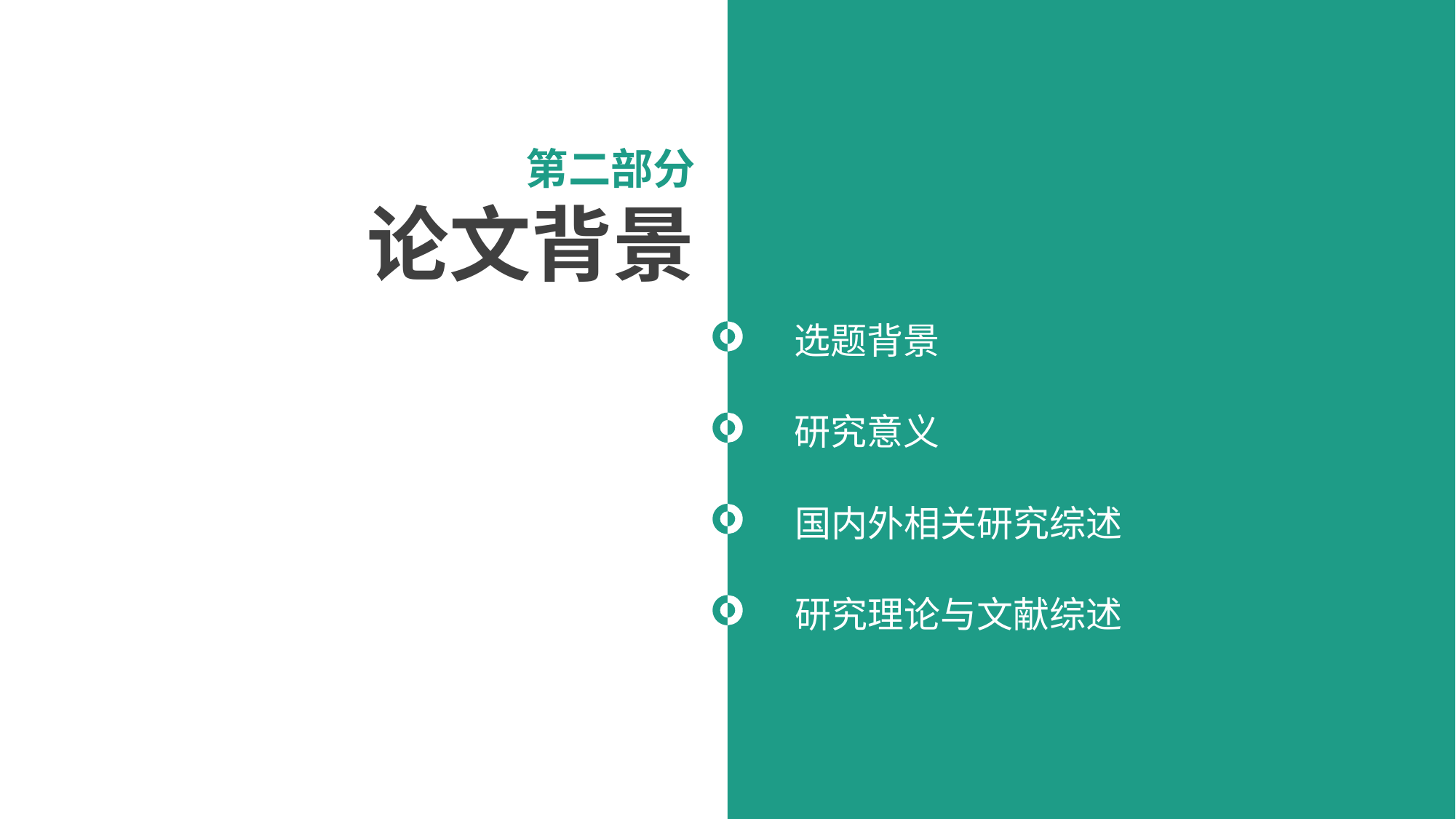

第二部分
论文背景
选题背景

研究意义

国内外相关研究综述

研究理论与文献综述